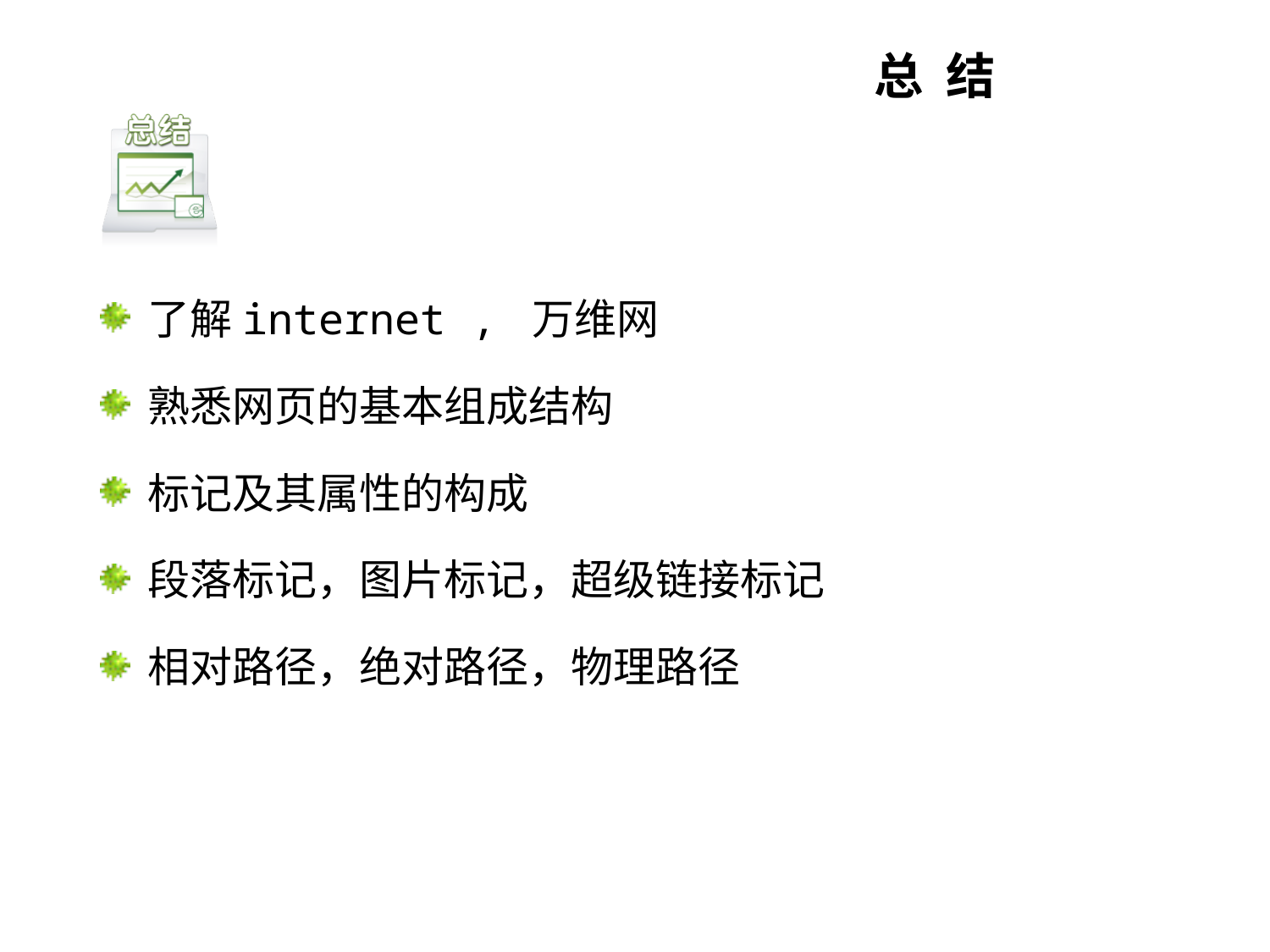

# 总  结
了解internet , 万维网
熟悉网页的基本组成结构
标记及其属性的构成
段落标记，图片标记，超级链接标记
相对路径，绝对路径，物理路径